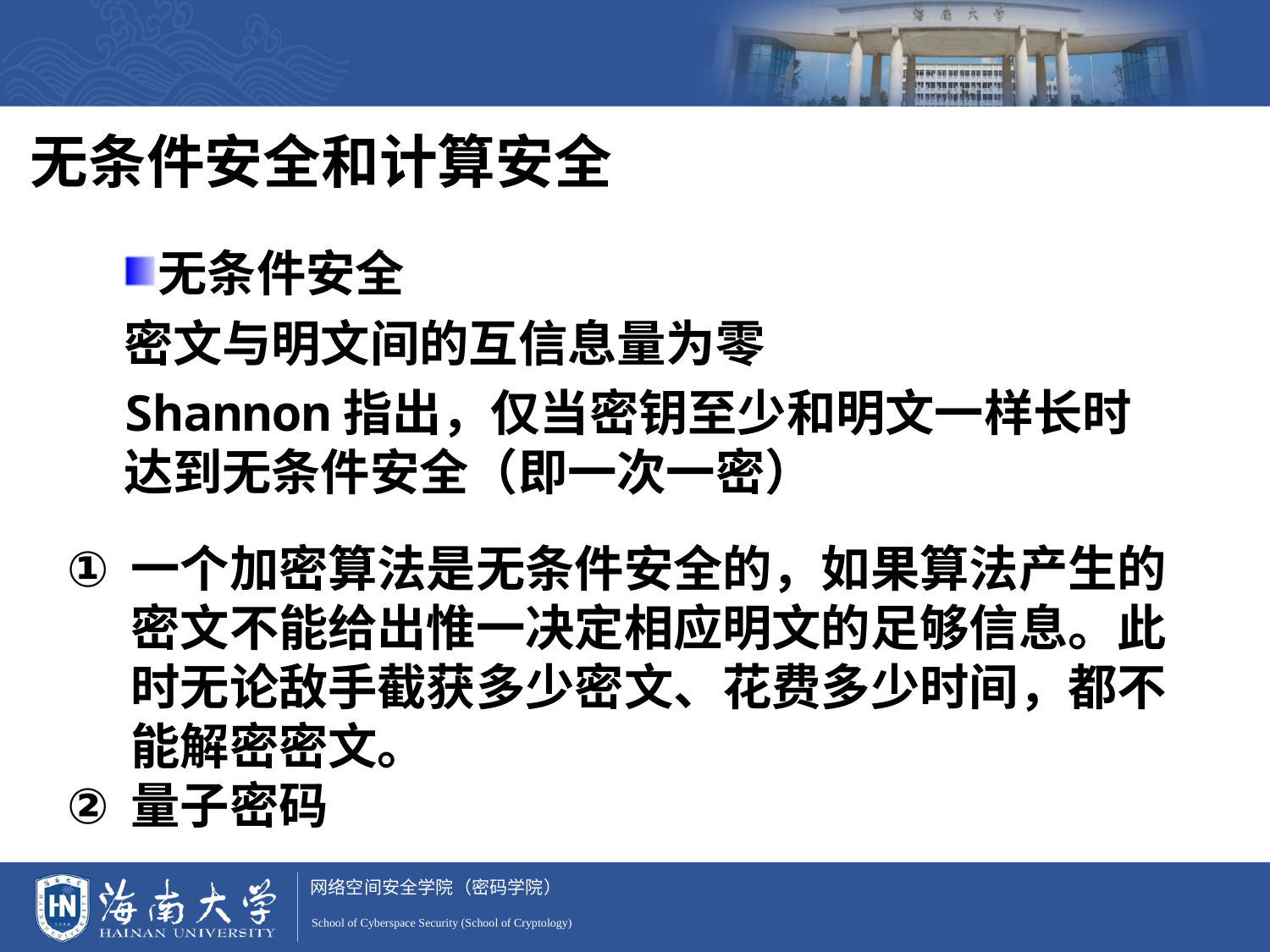

无条件安全和计算安全
无条件安全
密文与明文间的互信息量为零
Shannon指出，仅当密钥至少和明文一样长时达到无条件安全（即一次一密）
一个加密算法是无条件安全的，如果算法产生的密文不能给出惟一决定相应明文的足够信息。此时无论敌手截获多少密文、花费多少时间，都不能解密密文。
量子密码